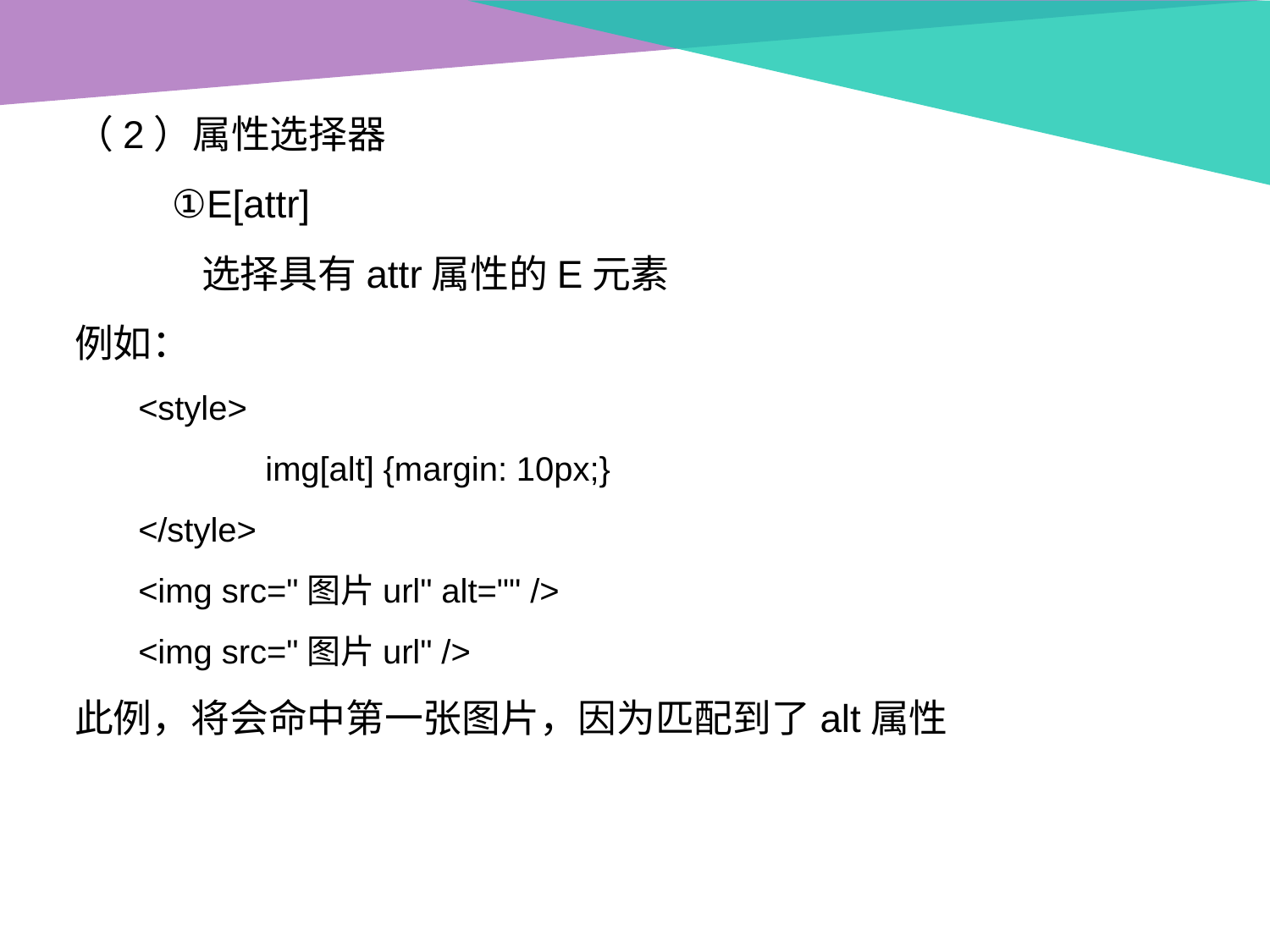

（2）属性选择器
         ①E[attr]
	选择具有attr属性的E元素
例如：
<style>
	img[alt] {margin: 10px;}
</style>
<img src="图片url" alt="" />
<img src="图片url" />
此例，将会命中第一张图片，因为匹配到了alt属性